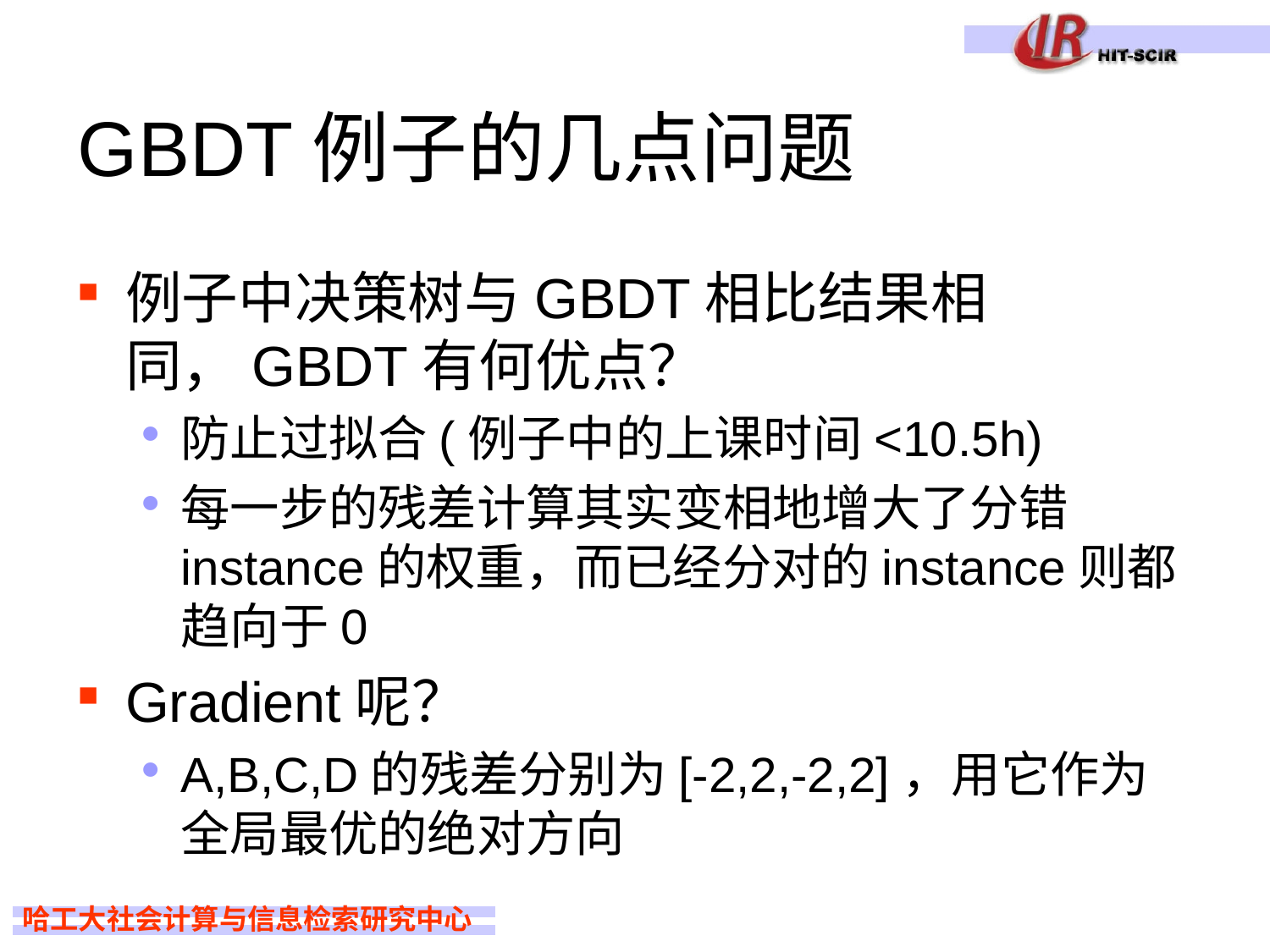

# GBDT例子的几点问题
例子中决策树与GBDT相比结果相同，GBDT有何优点？
防止过拟合(例子中的上课时间<10.5h)
每一步的残差计算其实变相地增大了分错instance的权重，而已经分对的instance则都趋向于0
Gradient呢？
A,B,C,D的残差分别为[-2,2,-2,2]，用它作为全局最优的绝对方向